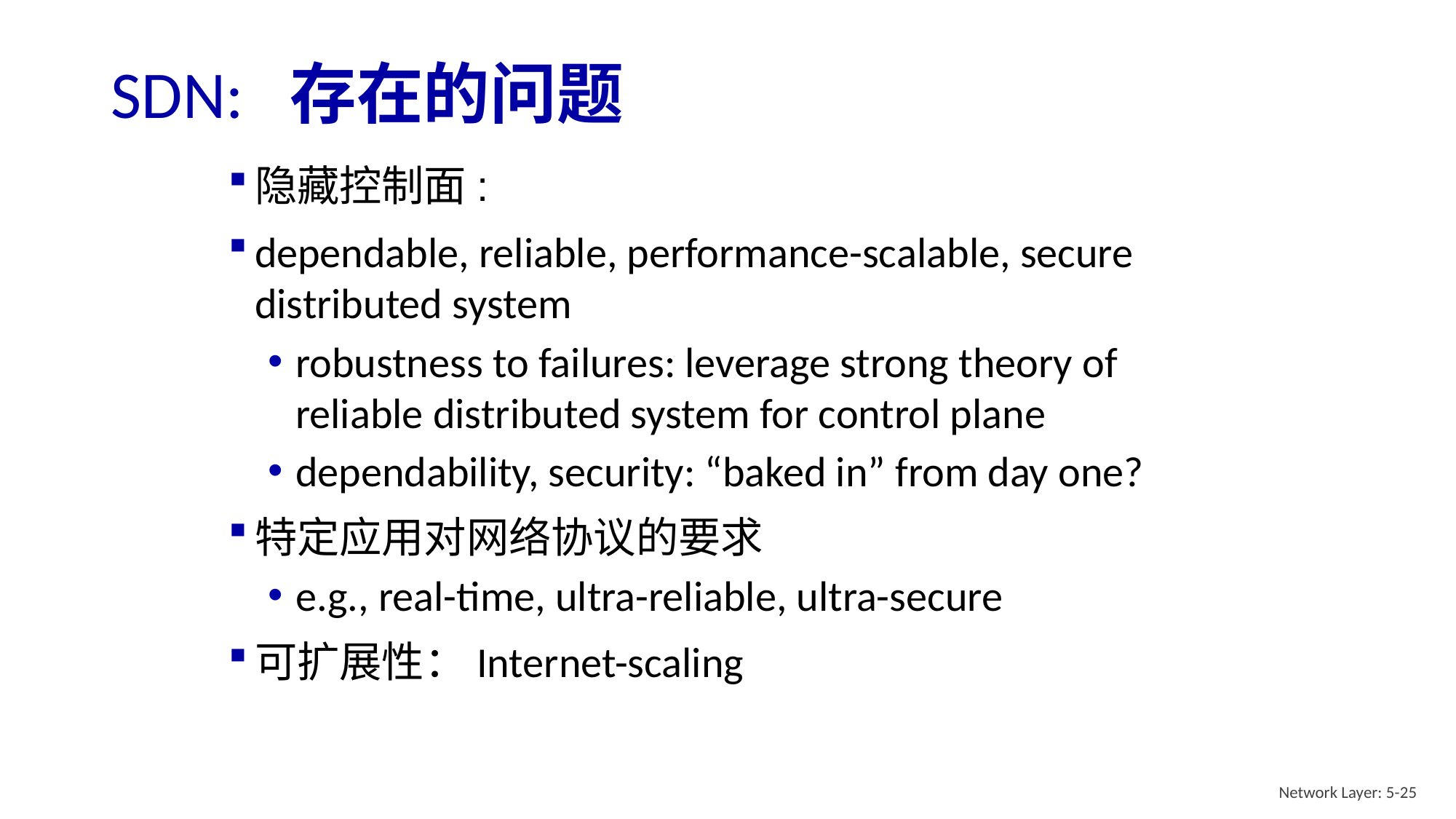

# SDN:  存在的问题
隐藏控制面:
dependable, reliable, performance-scalable, secure distributed system
robustness to failures: leverage strong theory of reliable distributed system for control plane
dependability, security: “baked in” from day one?
特定应用对网络协议的要求
e.g., real-time, ultra-reliable, ultra-secure
可扩展性：Internet-scaling

Network Layer: 5-25